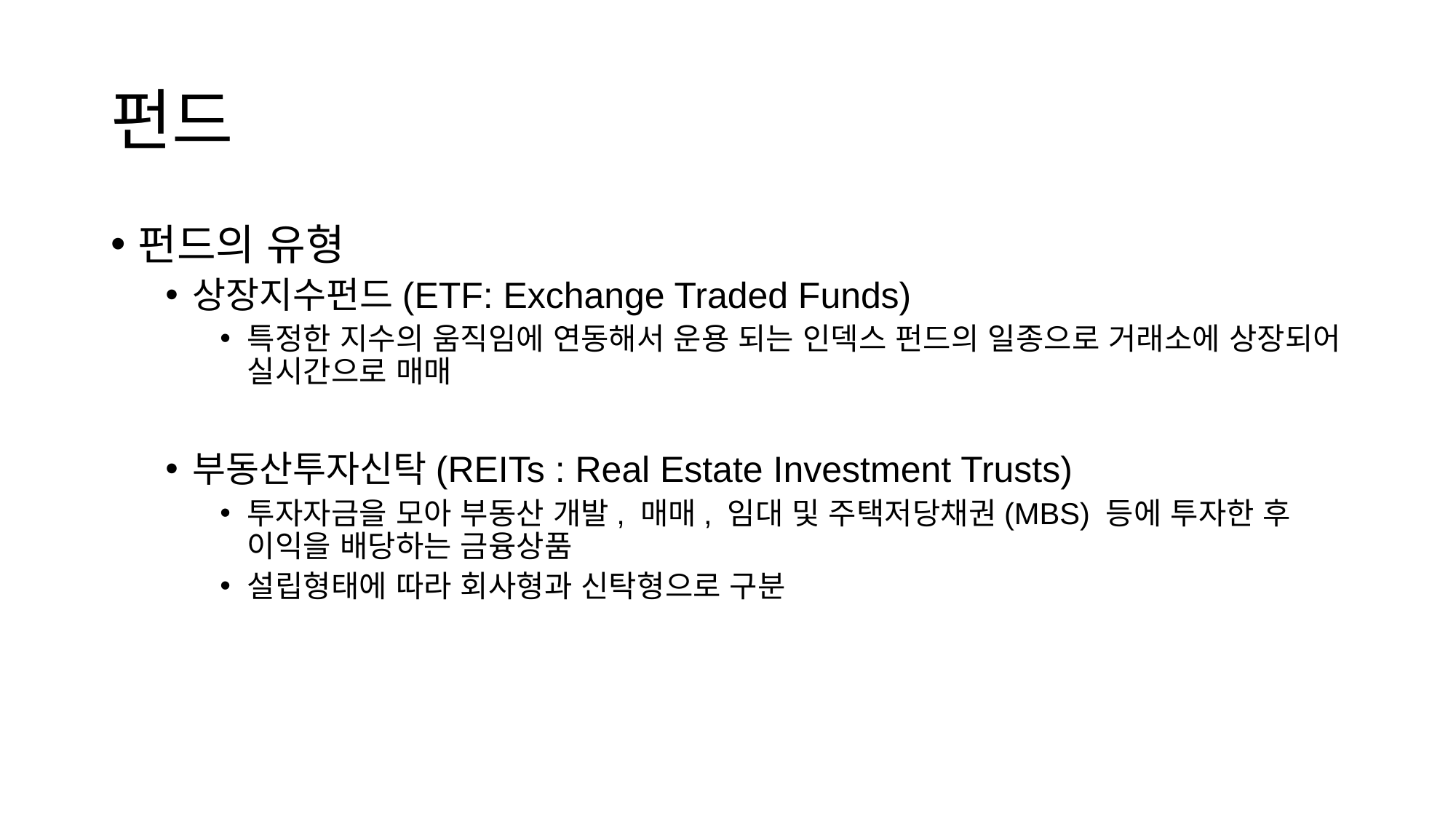

# 펀드
펀드의 유형
상장지수펀드(ETF: Exchange Traded Funds)
특정한 지수의 움직임에 연동해서 운용 되는 인덱스 펀드의 일종으로 거래소에 상장되어 실시간으로 매매

부동산투자신탁(REITs : Real Estate Investment Trusts)
투자자금을 모아 부동산 개발, 매매, 임대 및 주택저당채권(MBS) 등에 투자한 후 이익을 배당하는 금융상품
설립형태에 따라 회사형과 신탁형으로 구분